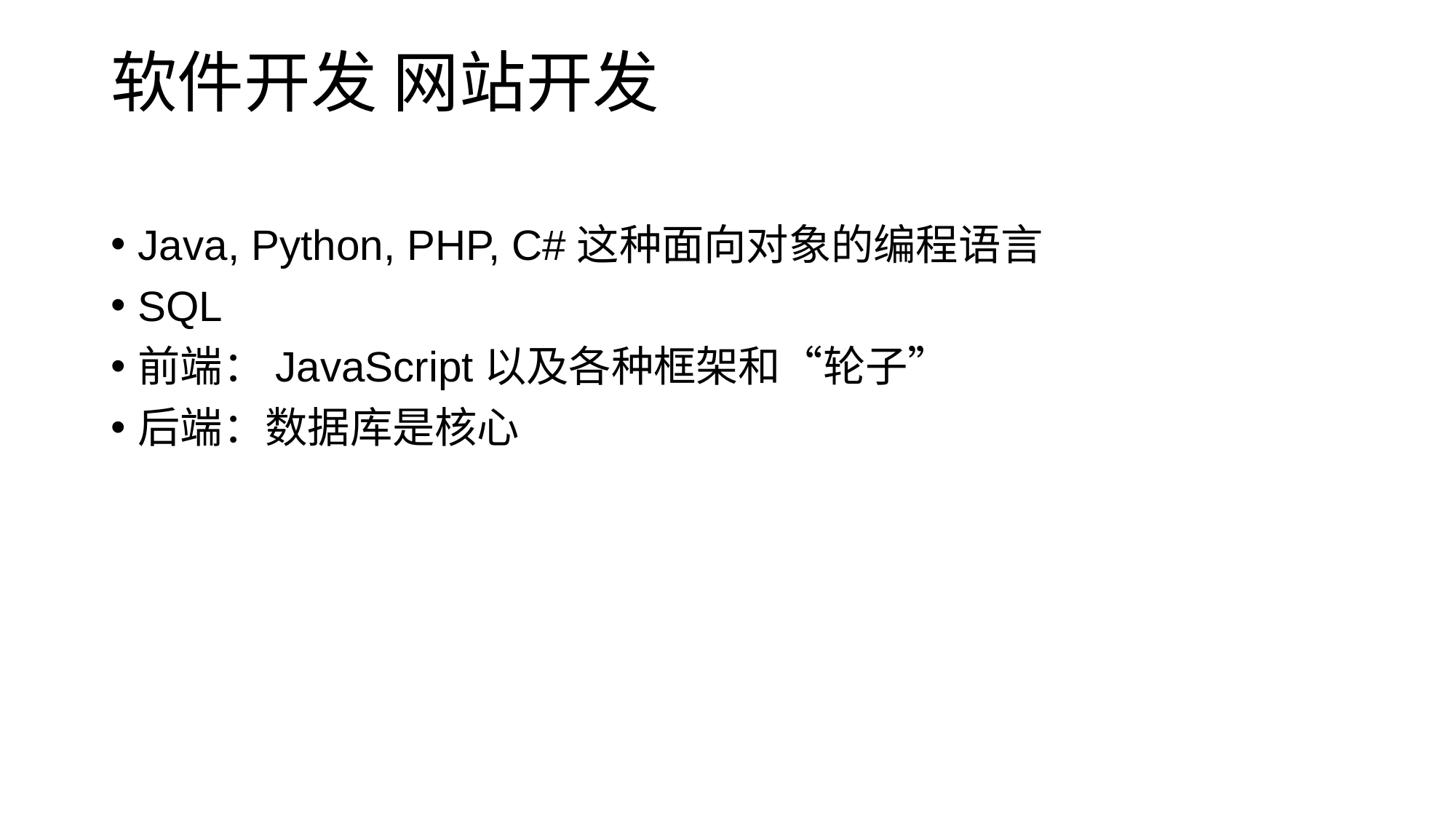

# 软件开发 网站开发
Java, Python, PHP, C#这种面向对象的编程语言
SQL
前端：JavaScript以及各种框架和“轮子”
后端：数据库是核心